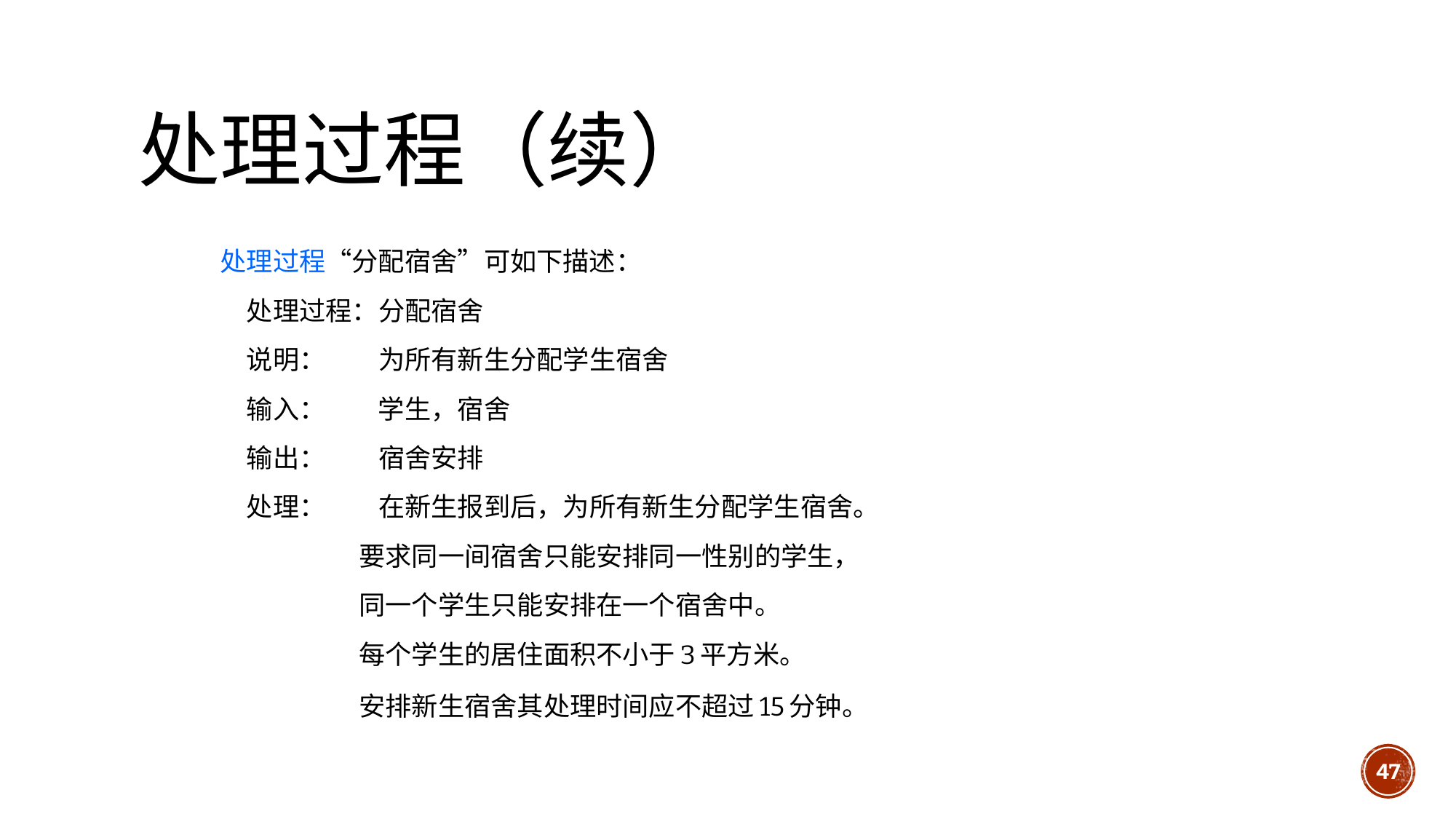

# 处理过程（续）
处理过程“分配宿舍”可如下描述：
　处理过程：分配宿舍
　说明：　　为所有新生分配学生宿舍
　输入：　　学生，宿舍
　输出：　　宿舍安排
　处理：　　在新生报到后，为所有新生分配学生宿舍。
                       要求同一间宿舍只能安排同一性别的学生，
                       同一个学生只能安排在一个宿舍中。
                       每个学生的居住面积不小于3平方米。
                       安排新生宿舍其处理时间应不超过15分钟。
47